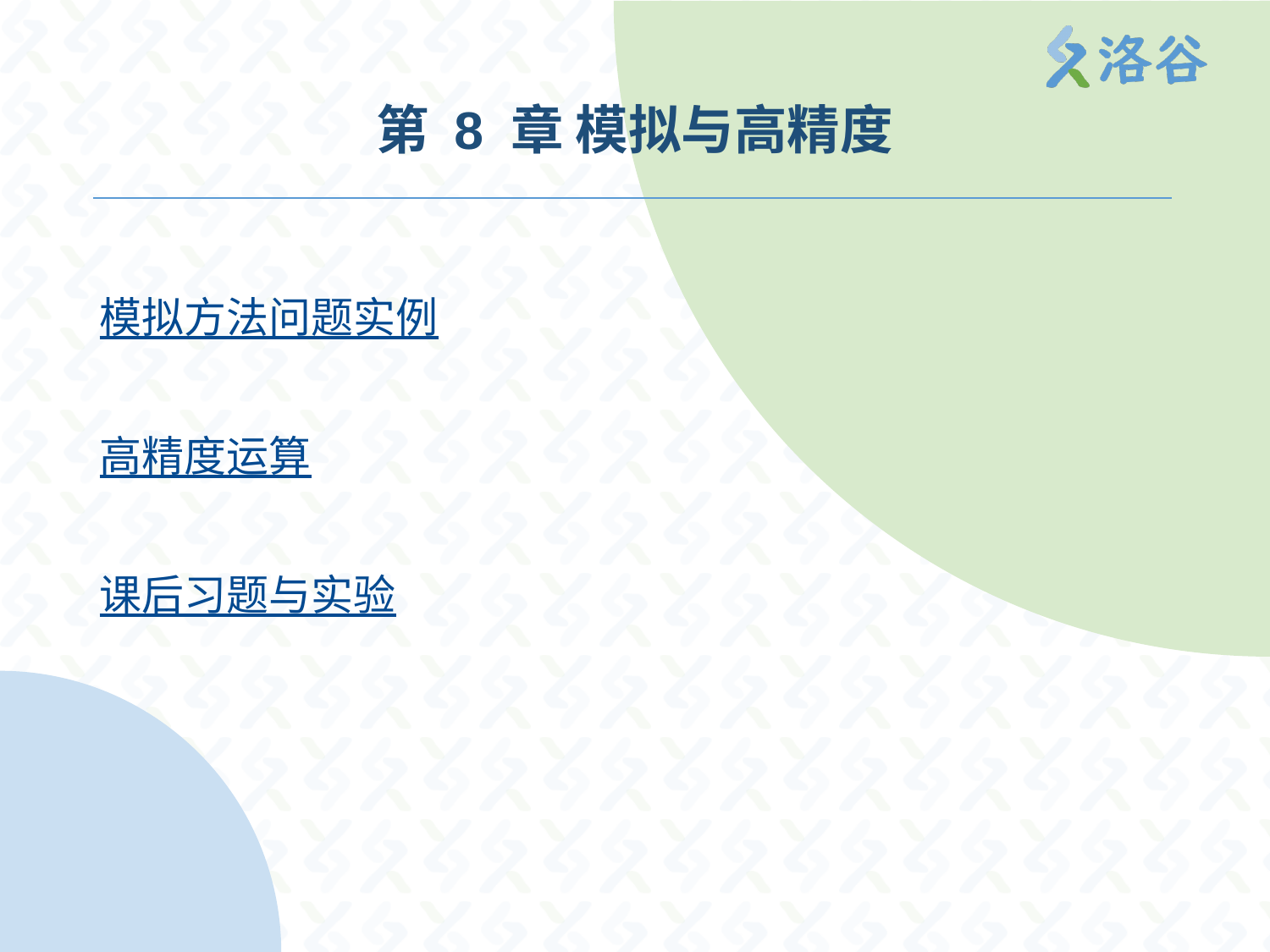

# 第 8 章 模拟与高精度
模拟方法问题实例

高精度运算

课后习题与实验